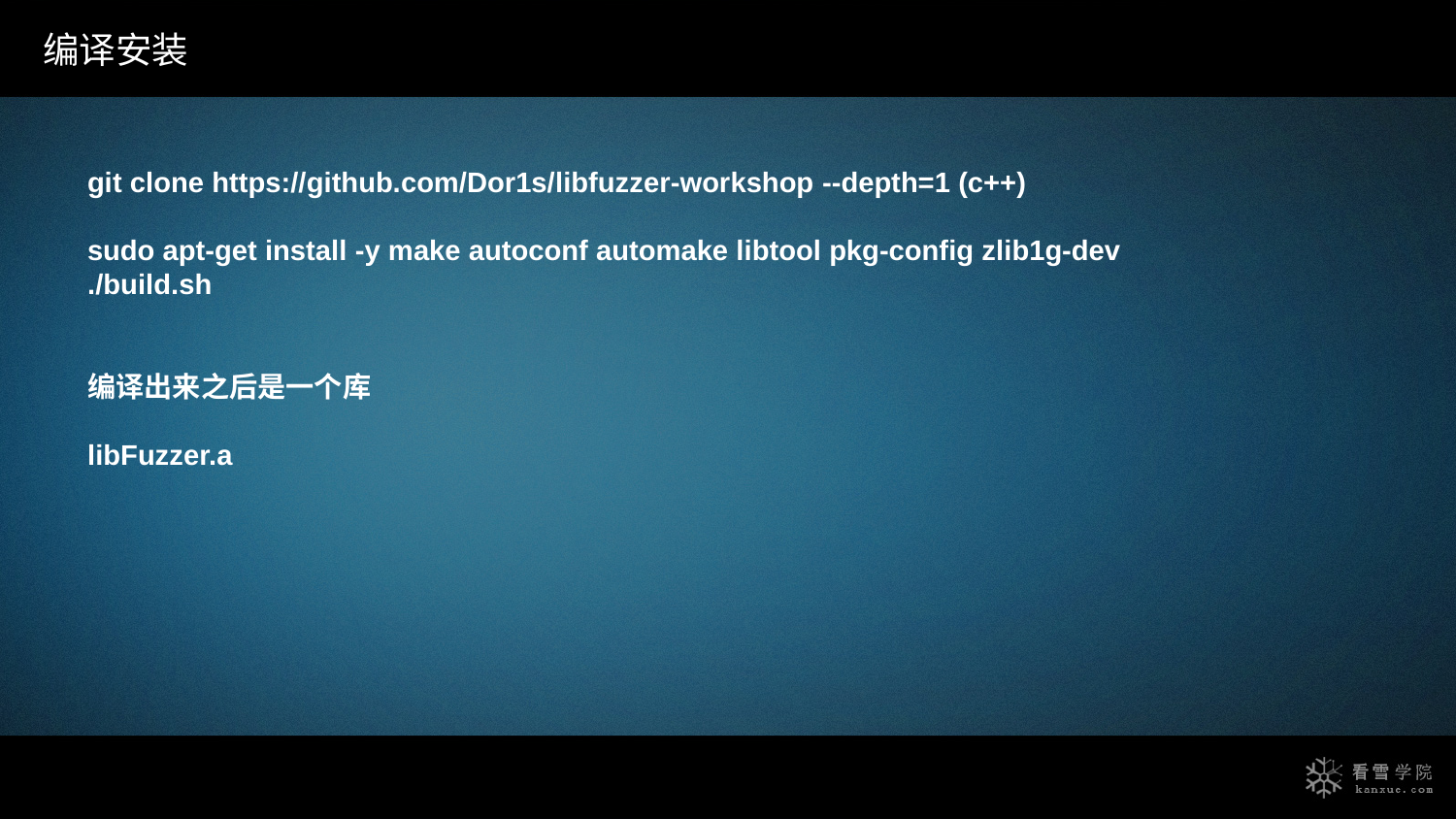

编译安装
git clone https://github.com/Dor1s/libfuzzer-workshop --depth=1 (c++)

sudo apt-get install -y make autoconf automake libtool pkg-config zlib1g-dev
./build.sh

编译出来之后是一个库

libFuzzer.a